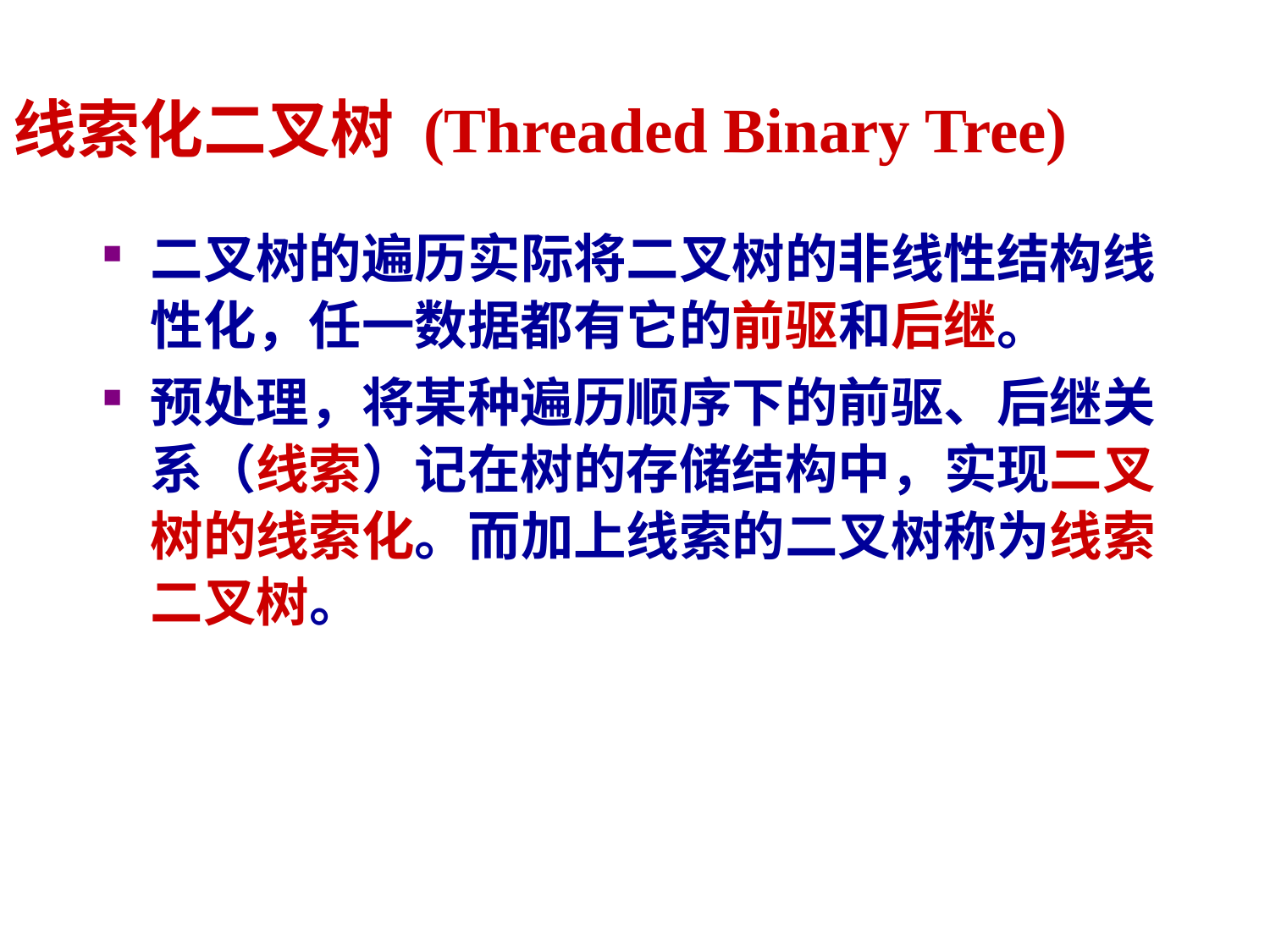

# 线索化二叉树 (Threaded Binary Tree)
二叉树的遍历实际将二叉树的非线性结构线性化，任一数据都有它的前驱和后继。
预处理，将某种遍历顺序下的前驱、后继关系（线索）记在树的存储结构中，实现二叉树的线索化。而加上线索的二叉树称为线索二叉树。